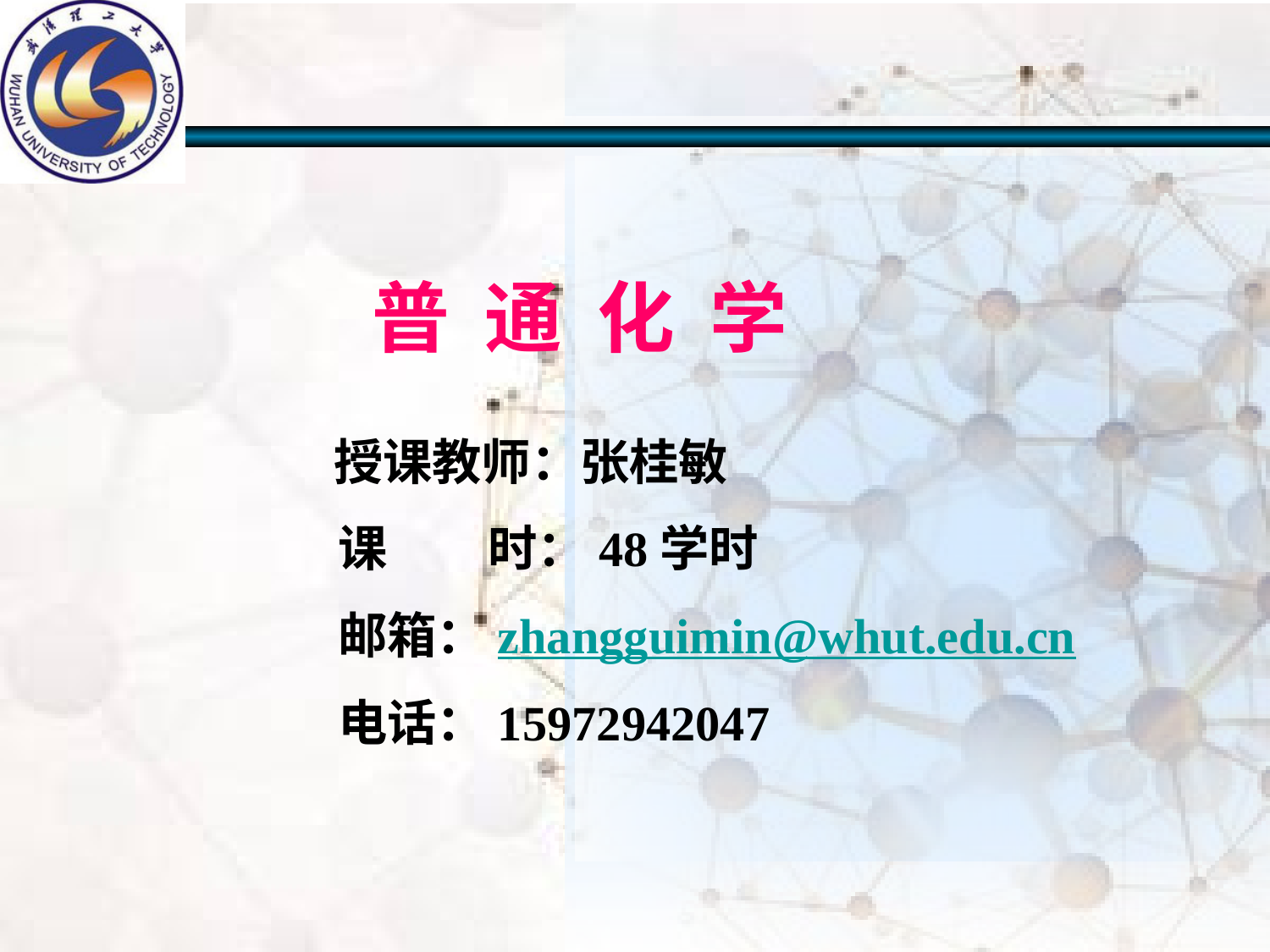

普  通  化  学
                    授课教师：张桂敏
                    课         时：48学时
                    邮箱：zhangguimin@whut.edu.cn
                    电话：15972942047